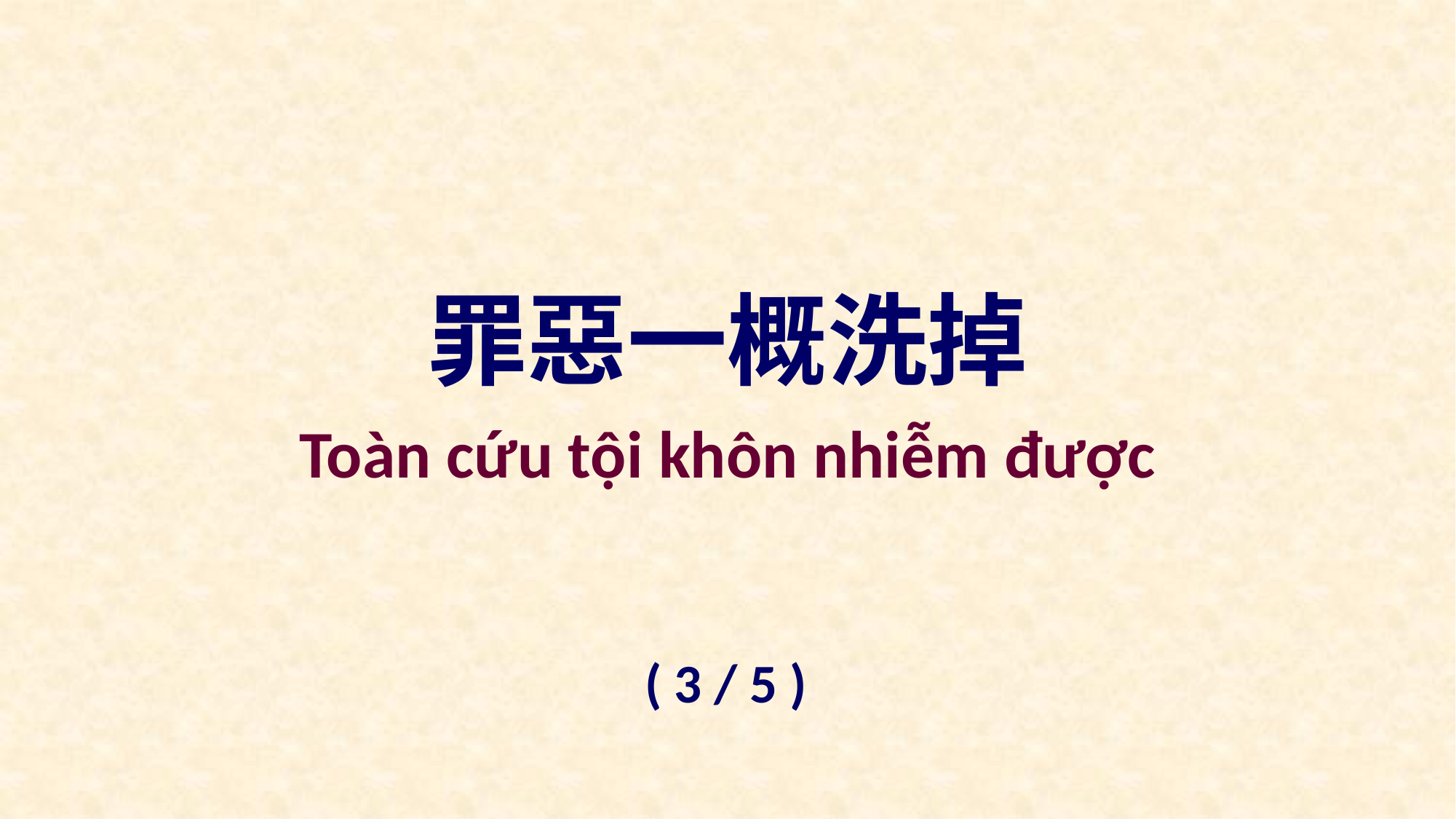

罪惡一概洗掉
Toàn cứu tội khôn nhiễm được
( 3 / 5 )